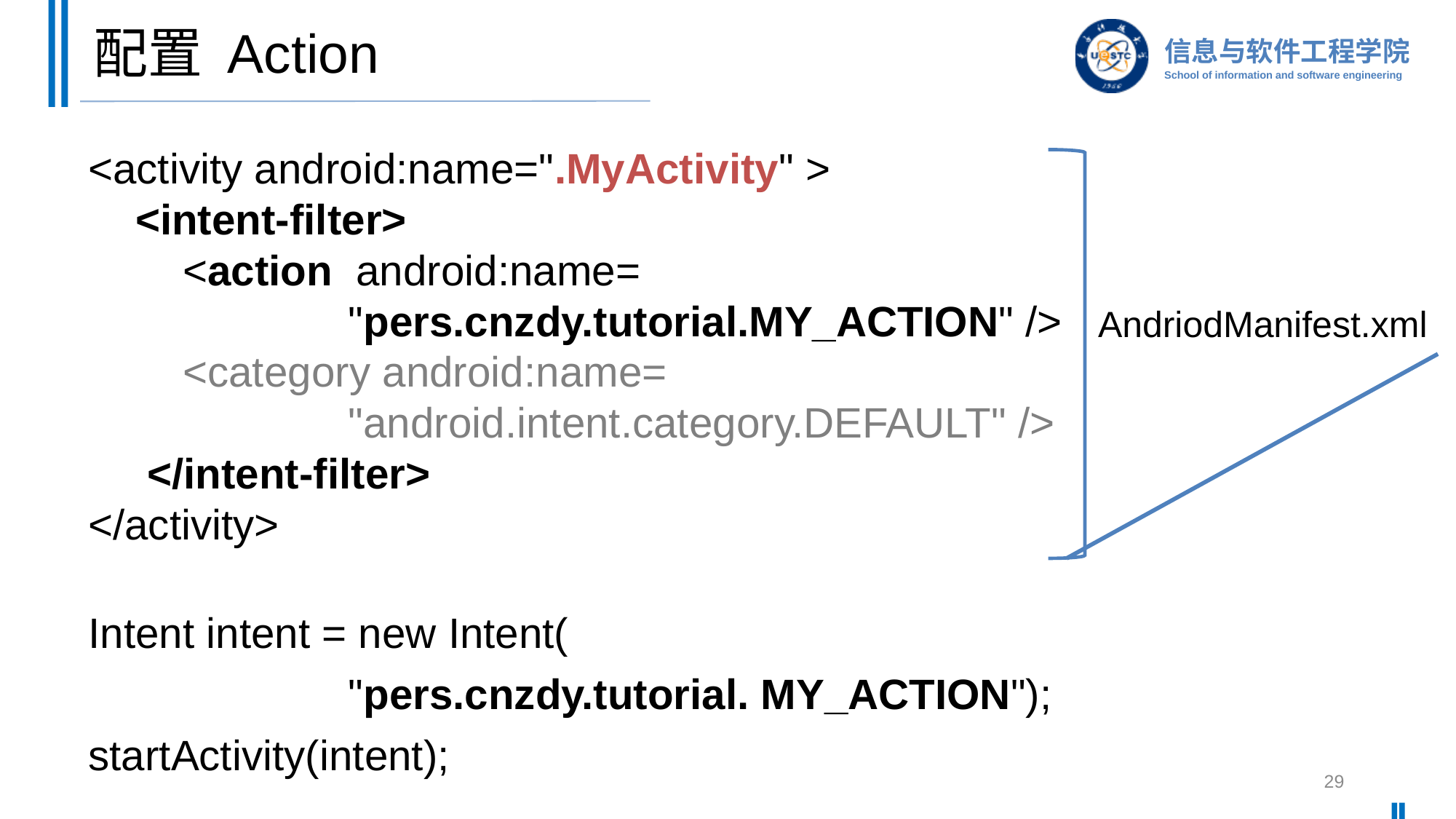

# 配置 Action
<activity android:name=".MyActivity" >
    <intent-filter>
        <action  android:name=
                      "pers.cnzdy.tutorial.MY_ACTION" />
        <category android:name=
                      "android.intent.category.DEFAULT" />
     </intent-filter>
</activity>

AndriodManifest.xml
Intent intent = new Intent(
                      "pers.cnzdy.tutorial. MY_ACTION");
startActivity(intent);
29